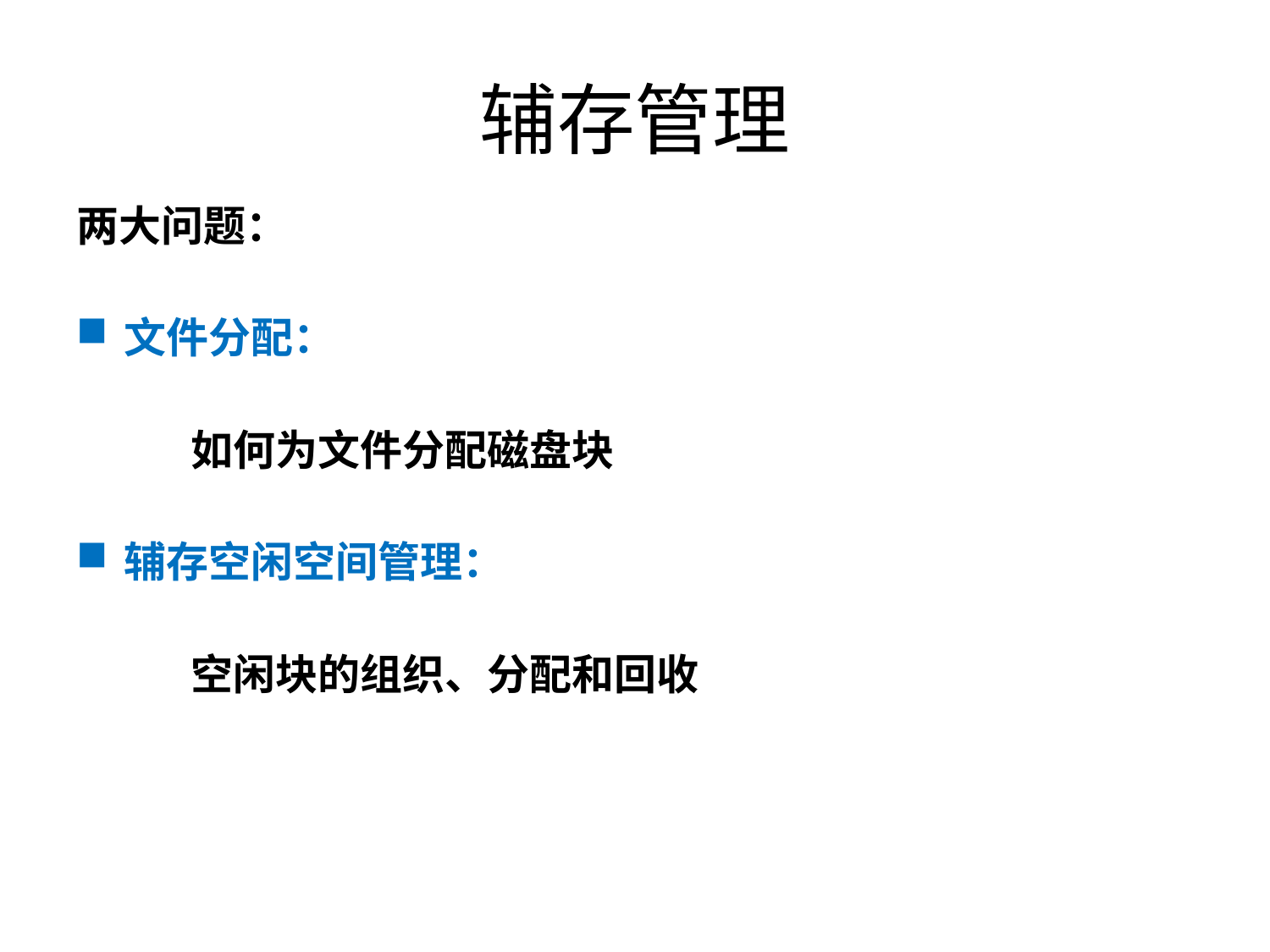

# 辅存管理
两大问题：
文件分配：
           如何为文件分配磁盘块
辅存空闲空间管理：
           空闲块的组织、分配和回收